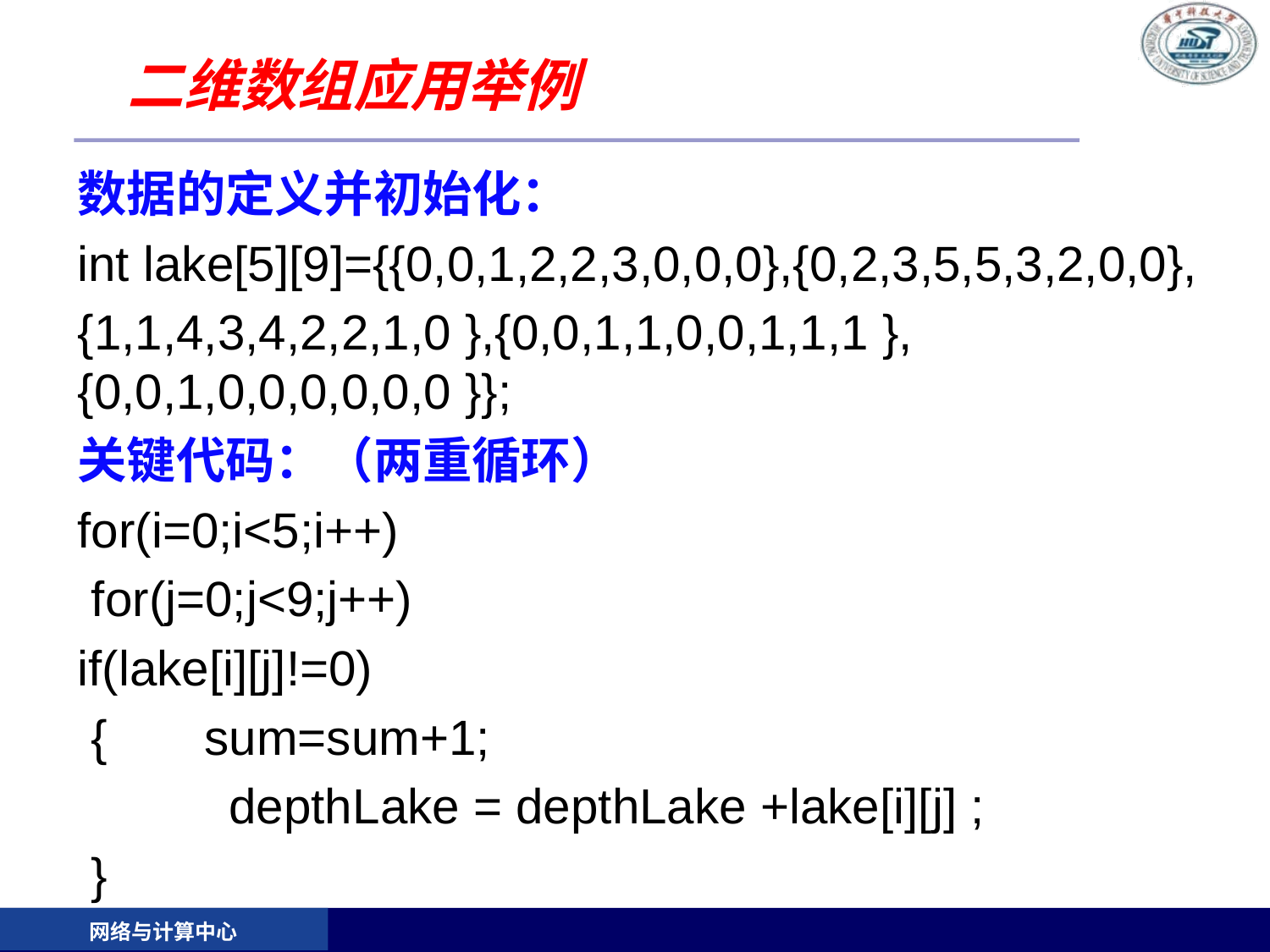

# 二维数组应用举例
数据的定义并初始化：
int lake[5][9]={{0,0,1,2,2,3,0,0,0},{0,2,3,5,5,3,2,0,0},
{1,1,4,3,4,2,2,1,0 },{0,0,1,1,0,0,1,1,1 },{0,0,1,0,0,0,0,0,0 }};
关键代码：（两重循环）
for(i=0;i<5;i++)
 for(j=0;j<9;j++)
if(lake[i][j]!=0)
 {	sum=sum+1;
           depthLake = depthLake +lake[i][j] ;
 }

网络与计算中心